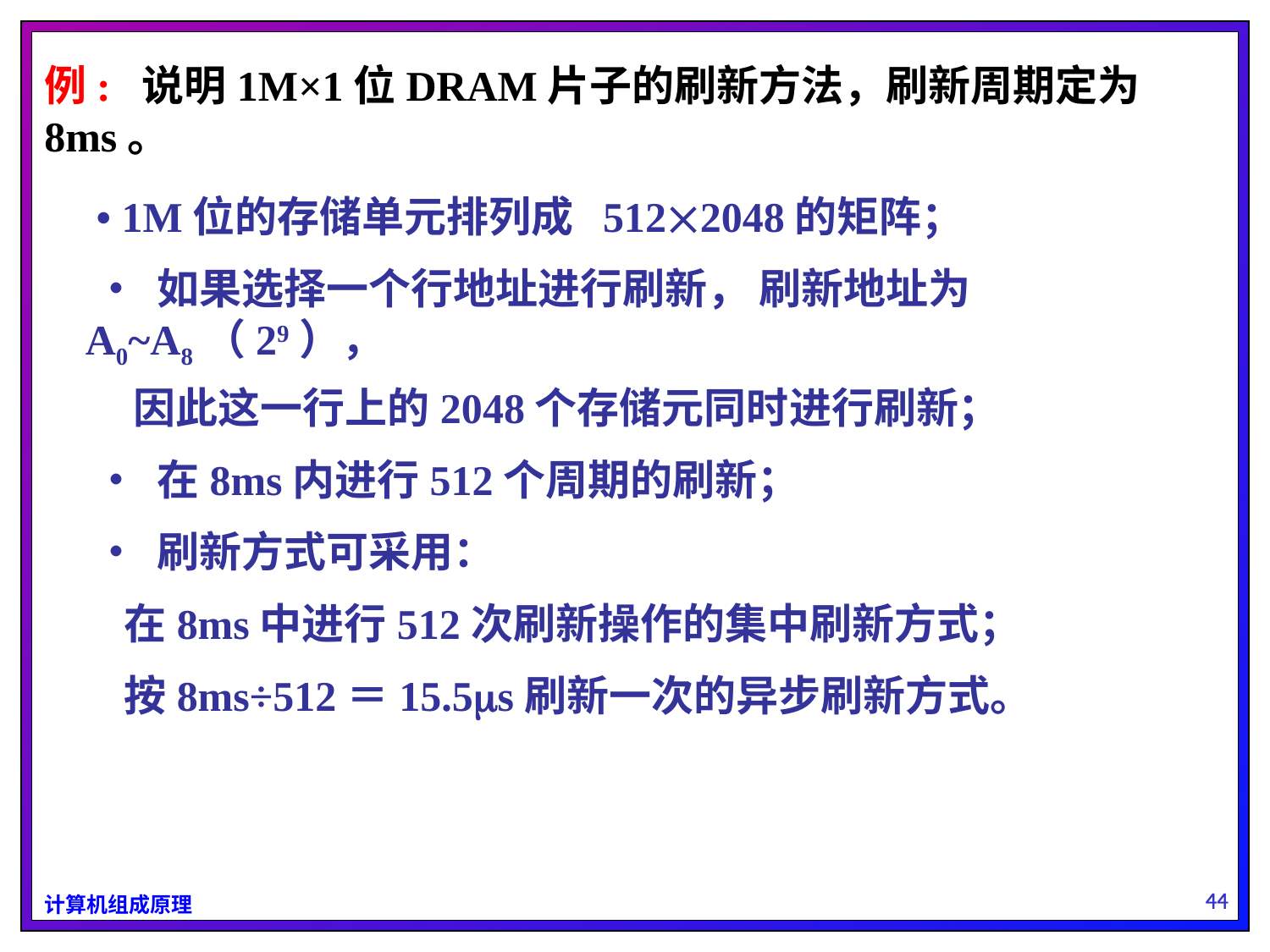

例:  说明1M×1位DRAM片子的刷新方法，刷新周期定为8ms。
 • 1M位的存储单元排列成  512×2048的矩阵；
 • 如果选择一个行地址进行刷新， 刷新地址为A0~A8（29），
    因此这一行上的2048个存储元同时进行刷新；
 • 在8ms内进行512个周期的刷新；
 • 刷新方式可采用：
   在8ms中进行512次刷新操作的集中刷新方式；
   按8ms÷512＝15.5μs刷新一次的异步刷新方式。